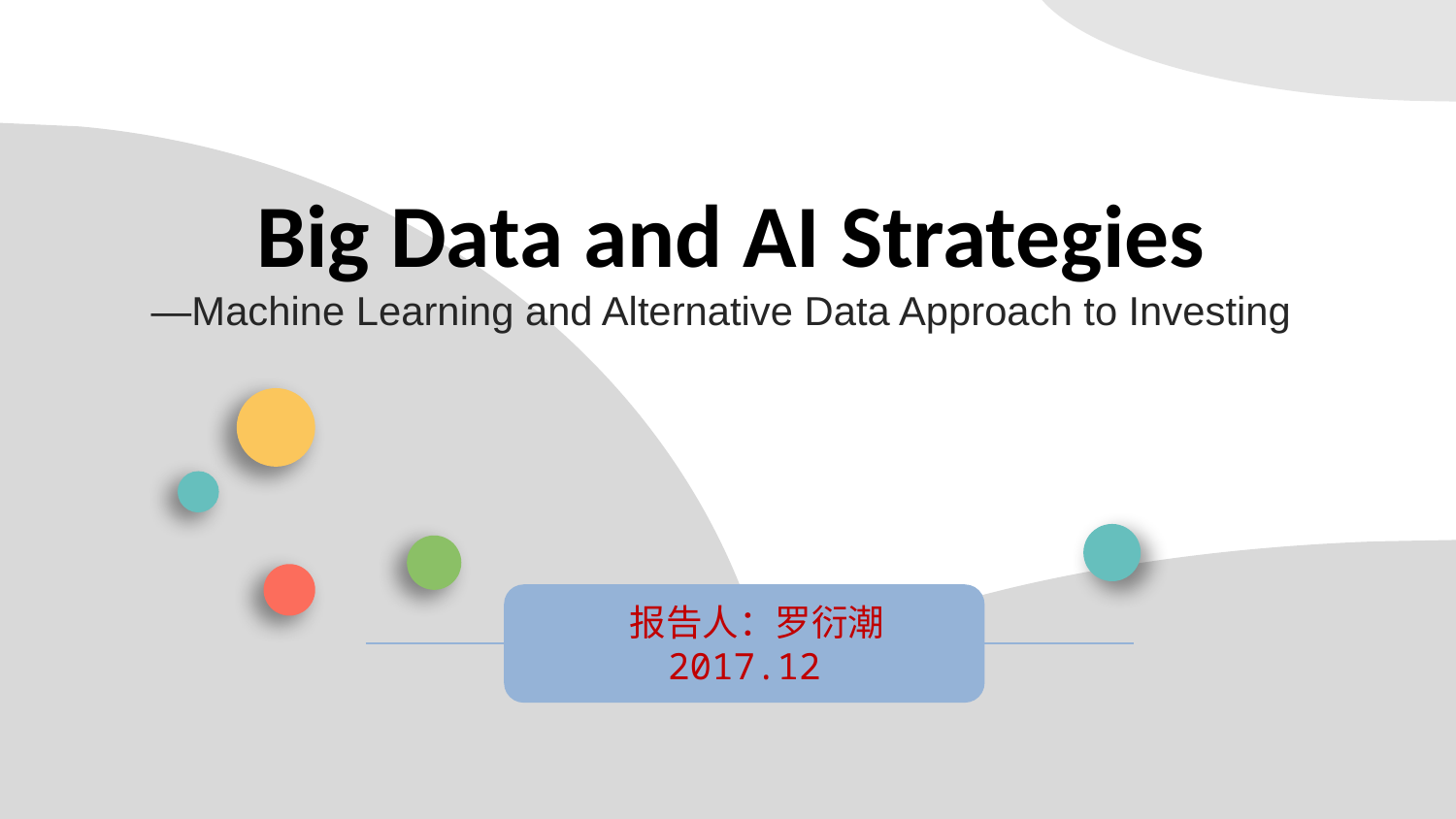

Big Data and AI Strategies
—Machine Learning and Alternative Data Approach to Investing

  报告人：罗衍潮
2017.12